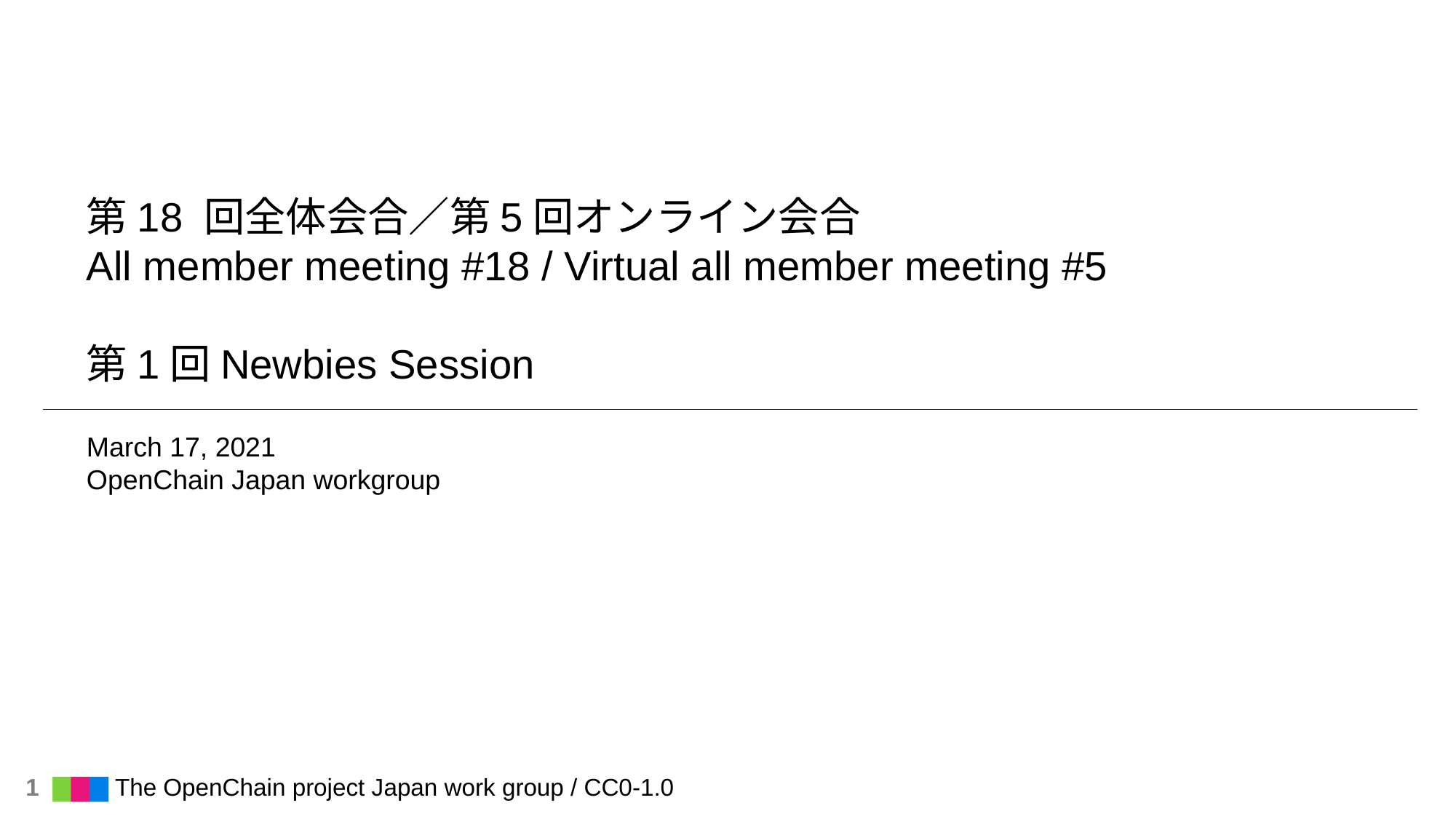

# 第18 回全体会合／第5回オンライン会合 All member meeting #18 / Virtual all member meeting #5 第1回Newbies Session
March 17, 2021
OpenChain Japan workgroup